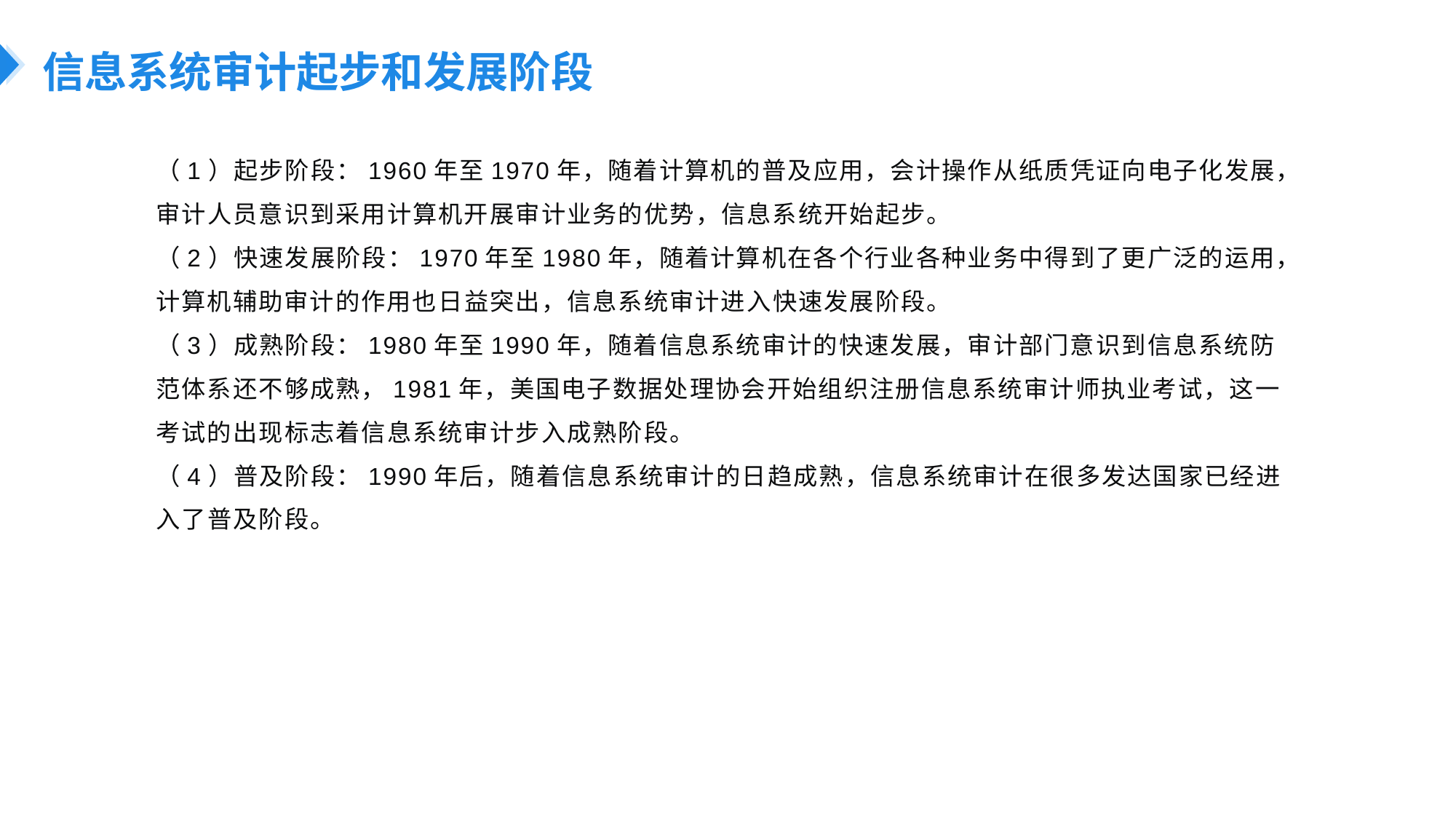

# 信息系统审计起步和发展阶段
（1）起步阶段：1960年至1970年，随着计算机的普及应用，会计操作从纸质凭证向电子化发展，审计人员意识到采用计算机开展审计业务的优势，信息系统开始起步。
（2）快速发展阶段：1970年至1980年，随着计算机在各个行业各种业务中得到了更广泛的运用，计算机辅助审计的作用也日益突出，信息系统审计进入快速发展阶段。
（3）成熟阶段：1980年至1990年，随着信息系统审计的快速发展，审计部门意识到信息系统防范体系还不够成熟，1981年，美国电子数据处理协会开始组织注册信息系统审计师执业考试，这一考试的出现标志着信息系统审计步入成熟阶段。
（4）普及阶段：1990年后，随着信息系统审计的日趋成熟，信息系统审计在很多发达国家已经进入了普及阶段。